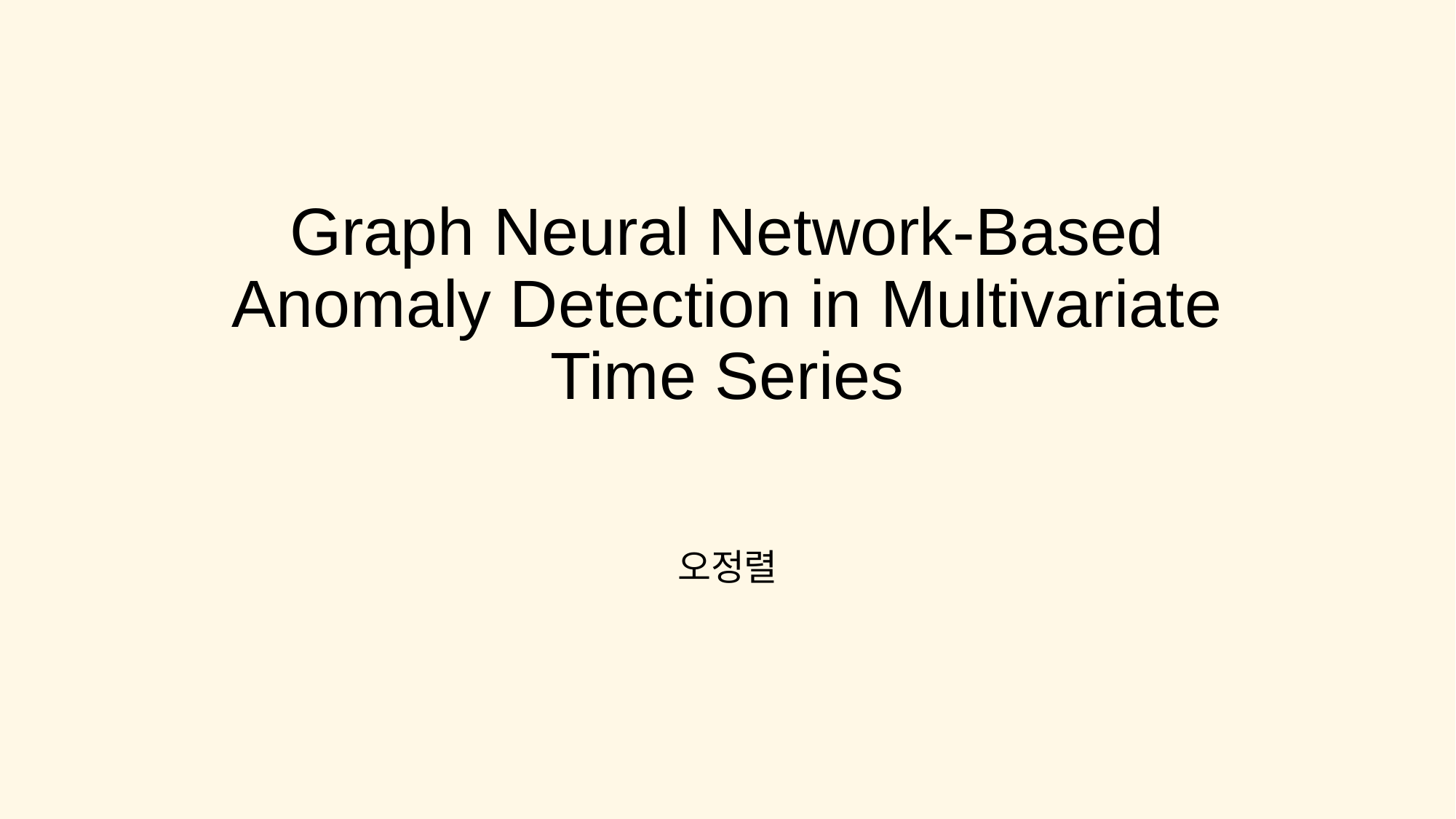

# Graph Neural Network-Based Anomaly Detection in Multivariate Time Series

오정렬